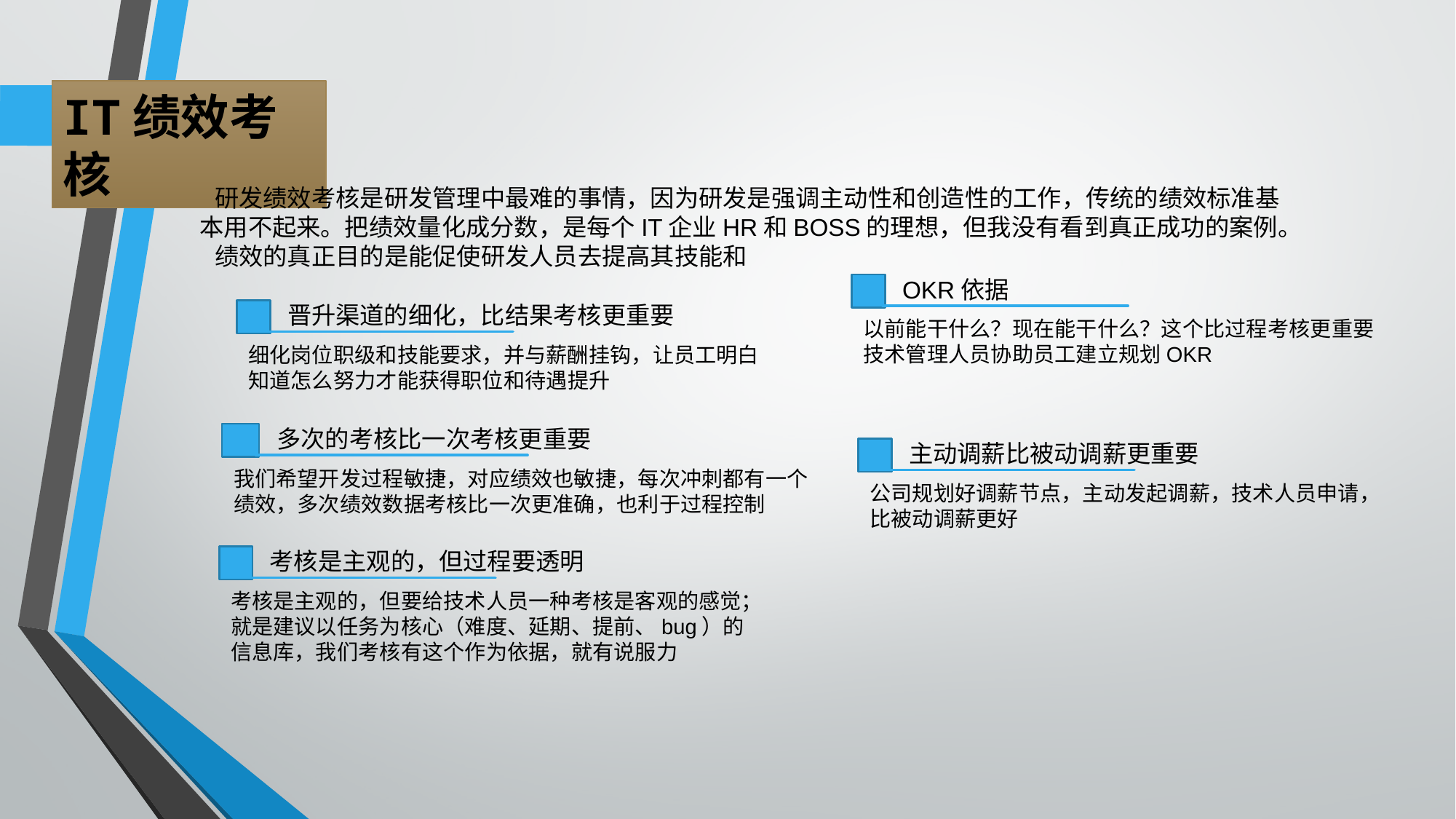

IT绩效考核

研发绩效考核是研发管理中最难的事情，因为研发是强调主动性和创造性的工作，传统的绩效标准基本用不起来。把绩效量化成分数，是每个IT企业HR和BOSS的理想，但我没有看到真正成功的案例。
绩效的真正目的是能促使研发人员去提高其技能和
OKR依据

以前能干什么？现在能干什么？这个比过程考核更重要
技术管理人员协助员工建立规划OKR
晋升渠道的细化，比结果考核更重要

细化岗位职级和技能要求，并与薪酬挂钩，让员工明白知道怎么努力才能获得职位和待遇提升
多次的考核比一次考核更重要

我们希望开发过程敏捷，对应绩效也敏捷，每次冲刺都有一个绩效，多次绩效数据考核比一次更准确，也利于过程控制
主动调薪比被动调薪更重要

公司规划好调薪节点，主动发起调薪，技术人员申请，比被动调薪更好
考核是主观的，但过程要透明

考核是主观的，但要给技术人员一种考核是客观的感觉；就是建议以任务为核心（难度、延期、提前、bug）的信息库，我们考核有这个作为依据，就有说服力